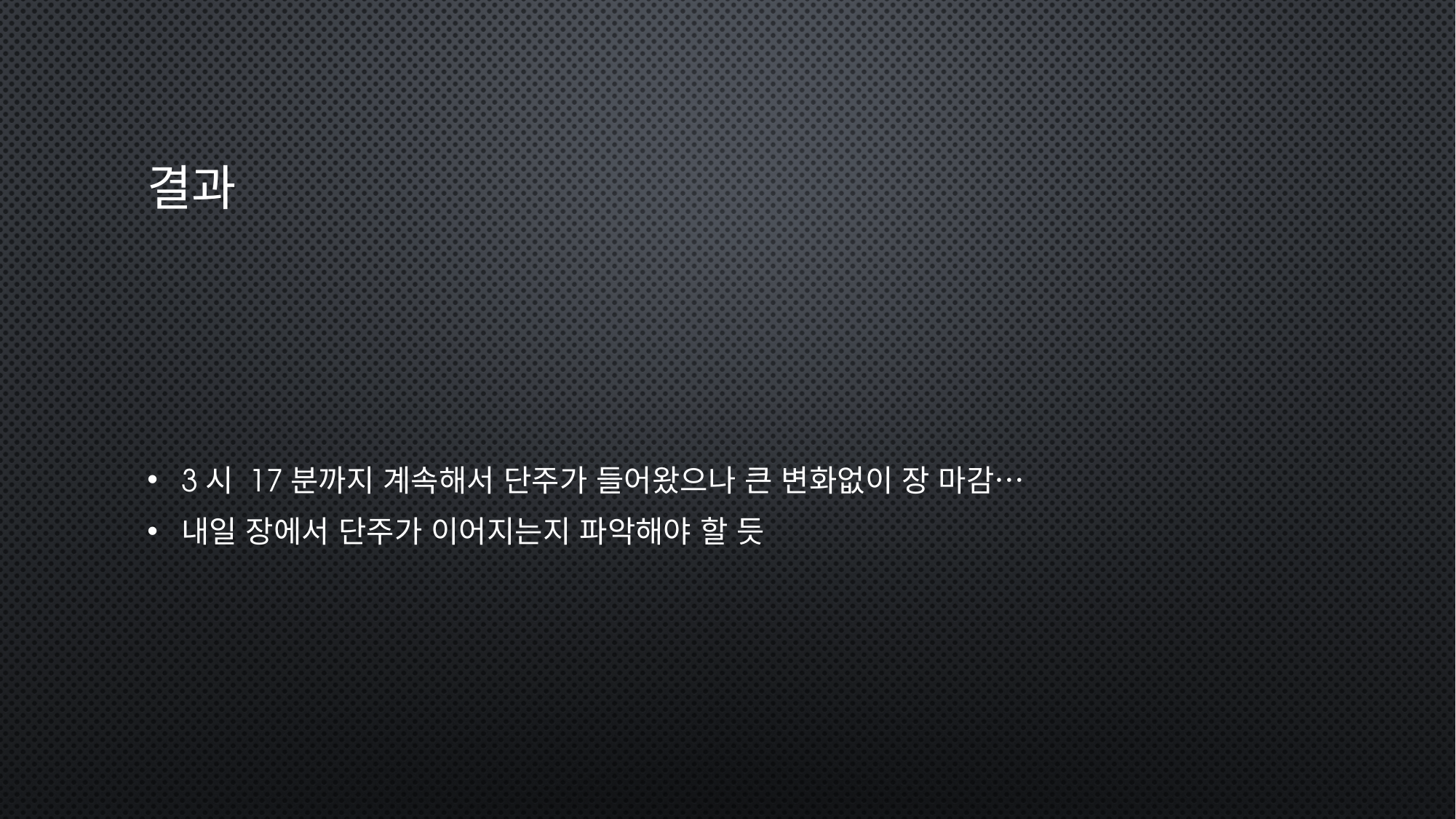

# 결과
3시 17분까지 계속해서 단주가 들어왔으나 큰 변화없이 장 마감…
내일 장에서 단주가 이어지는지 파악해야 할 듯